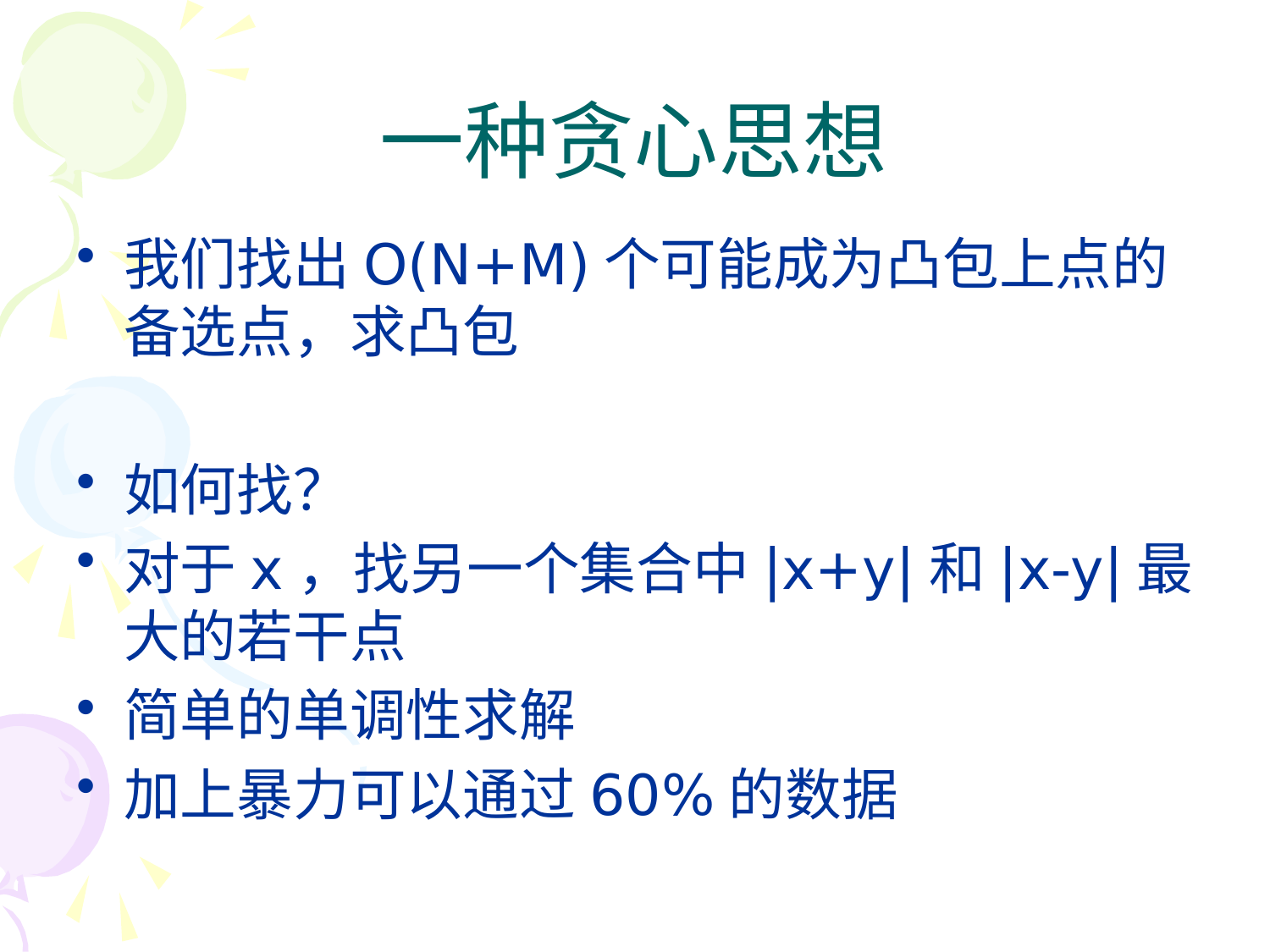

# 一种贪心思想
我们找出O(N+M)个可能成为凸包上点的备选点，求凸包

如何找？
对于x，找另一个集合中|x+y|和|x-y|最大的若干点
简单的单调性求解
加上暴力可以通过60%的数据